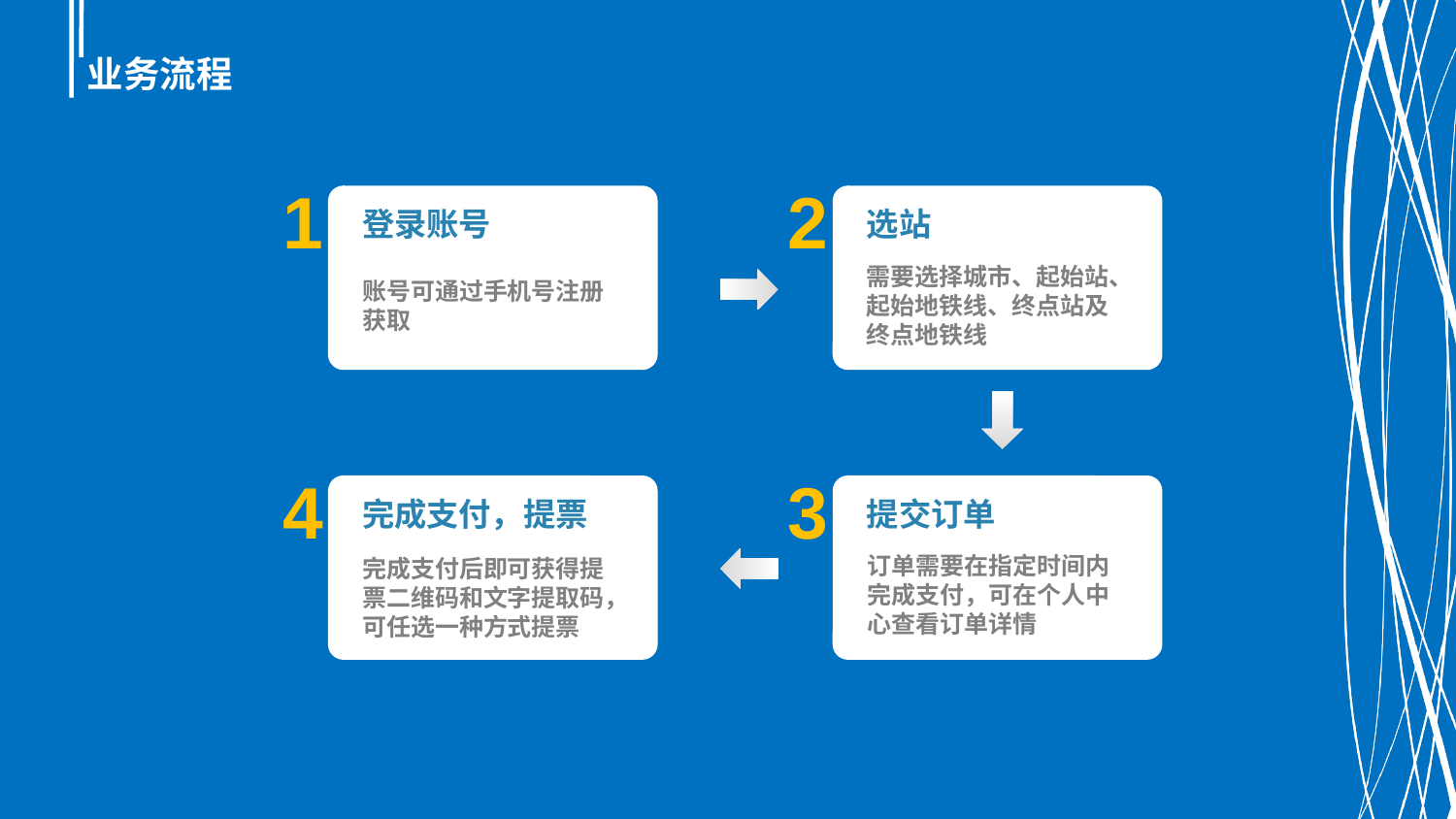

# 业务流程
1

登录账号
账号可通过手机号注册获取
2

选站
需要选择城市、起始站、起始地铁线、终点站及终点地铁线

4

完成支付，提票
完成支付后即可获得提票二维码和文字提取码，可任选一种方式提票
3

提交订单
订单需要在指定时间内完成支付，可在个人中心查看订单详情